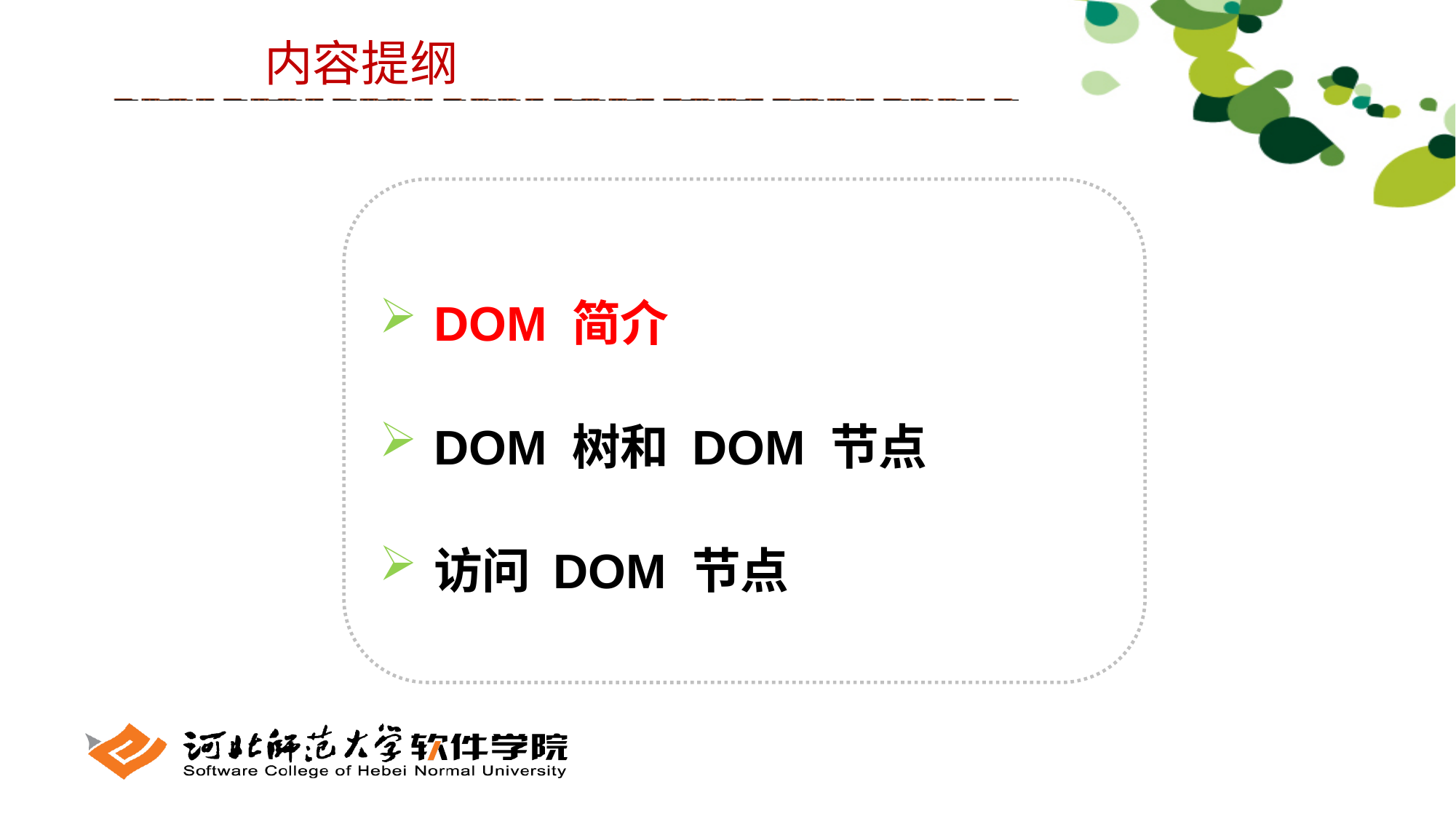

内容提纲
DOM 简介
DOM 树和 DOM 节点
访问 DOM 节点